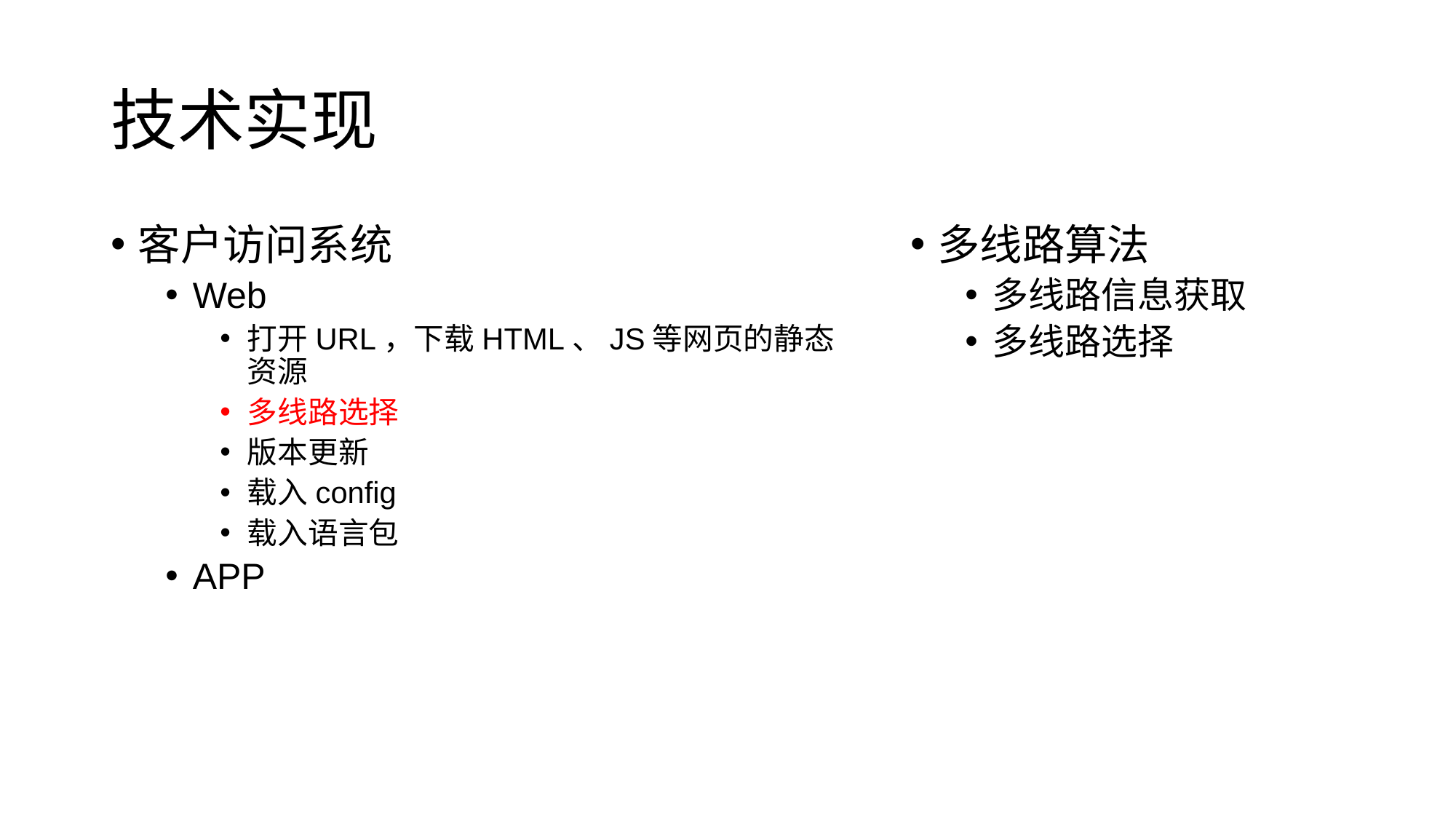

# 技术实现
客户访问系统
Web
打开URL，下载HTML、JS等网页的静态资源
多线路选择
版本更新
载入config
载入语言包
APP
多线路算法
多线路信息获取
多线路选择